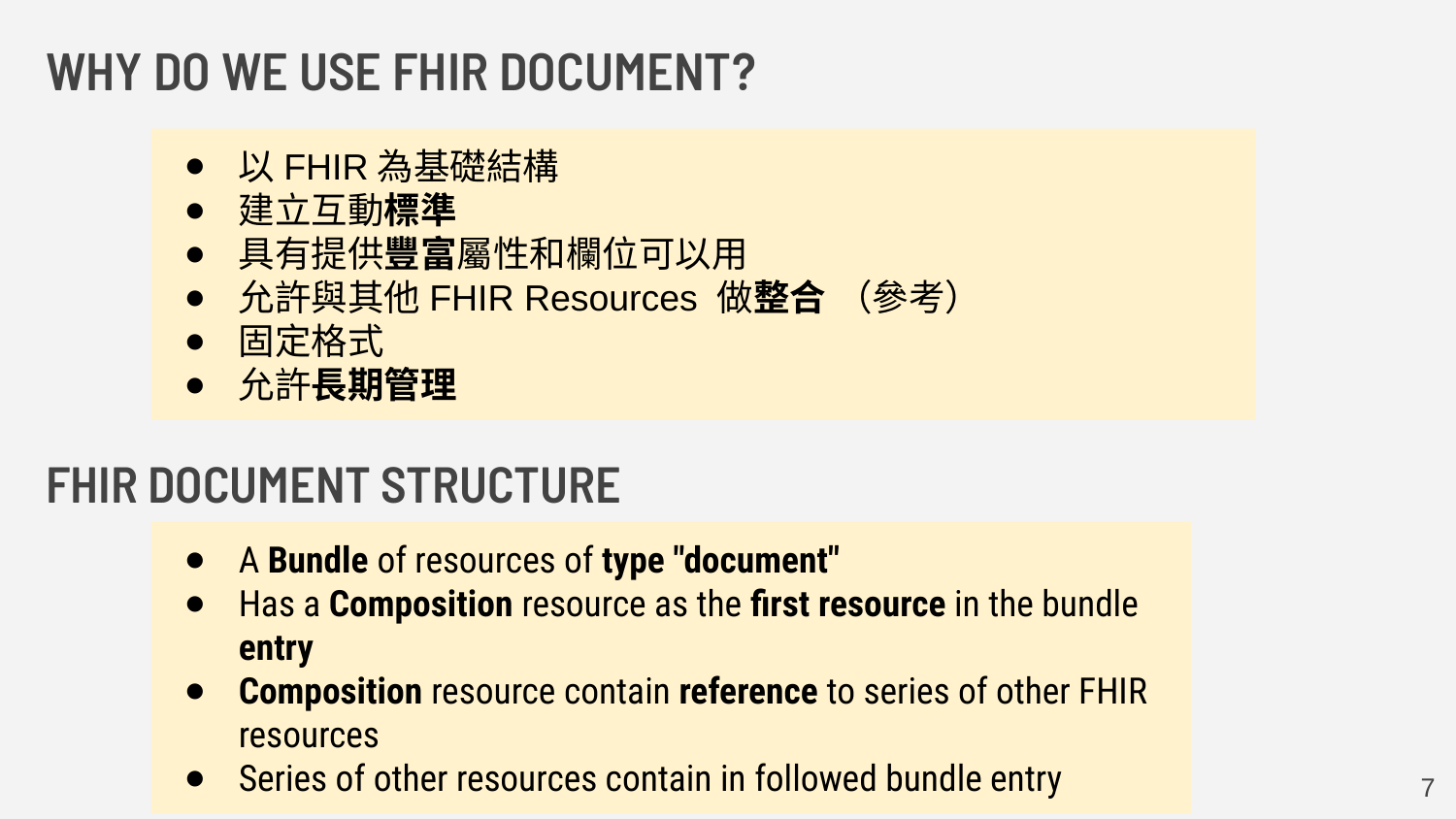

WHY DO WE USE FHIR DOCUMENT?
以FHIR為基礎結構
建立互動標準
具有提供豐富屬性和欄位可以用
允許與其他FHIR Resources 做整合 （參考）
固定格式
允許長期管理
FHIR DOCUMENT STRUCTURE
A Bundle of resources of type "document"
Has a Composition resource as the first resource in the bundle entry
Composition resource contain reference to series of other FHIR resources
Series of other resources contain in followed bundle entry
7